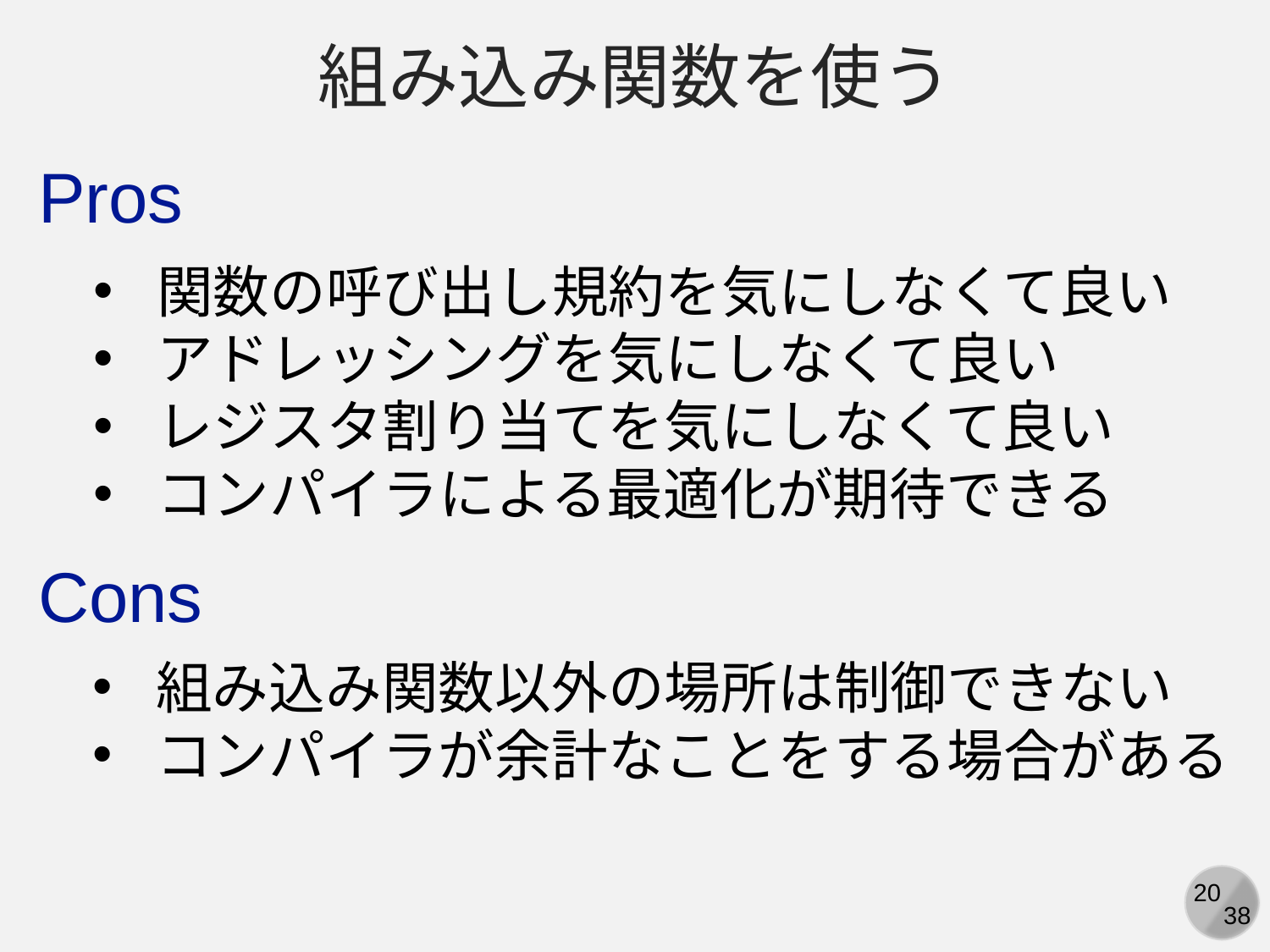

組み込み関数を使う
Pros
関数の呼び出し規約を気にしなくて良い
アドレッシングを気にしなくて良い
レジスタ割り当てを気にしなくて良い
コンパイラによる最適化が期待できる
Cons
組み込み関数以外の場所は制御できない
コンパイラが余計なことをする場合がある